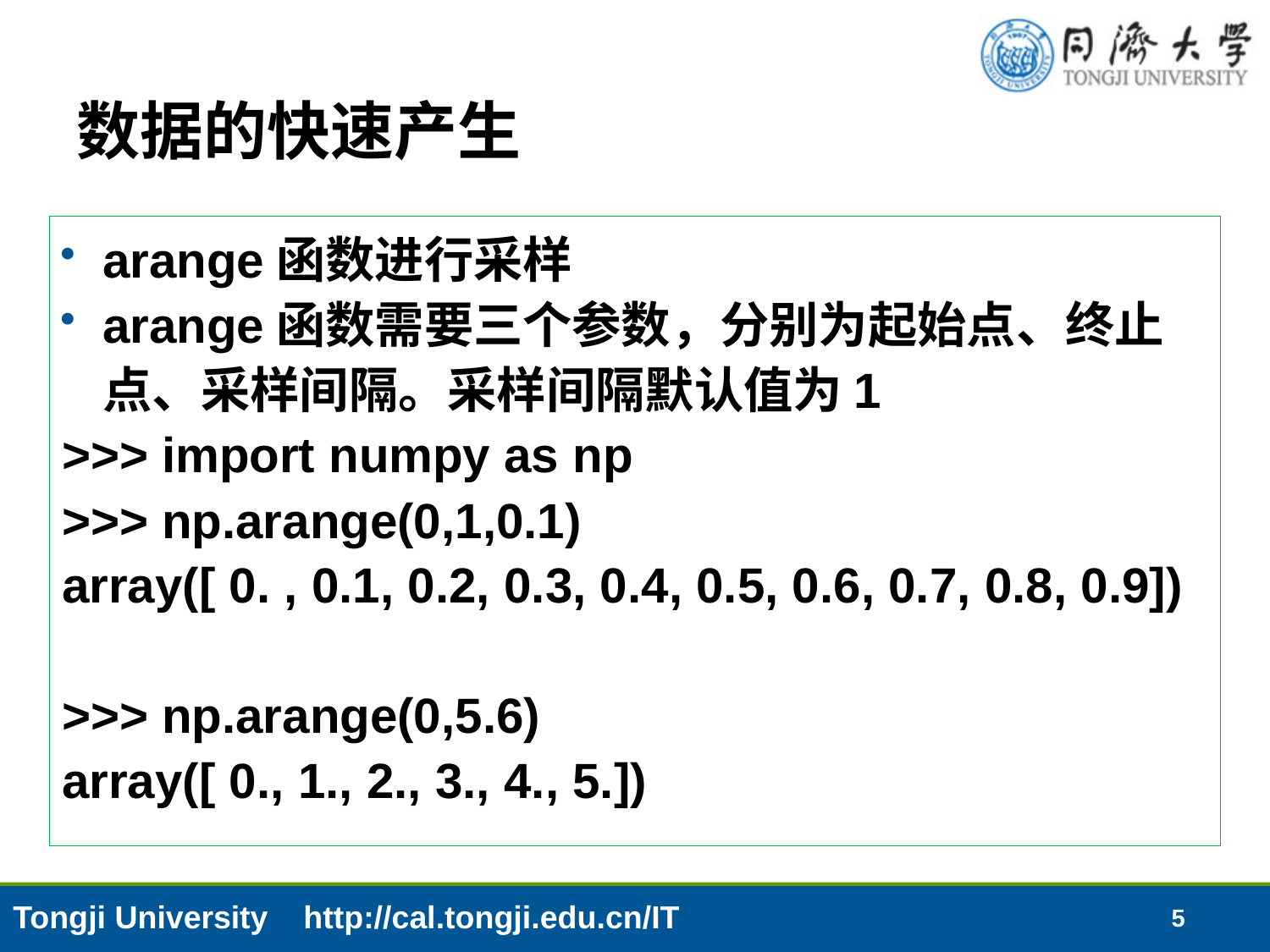

# 数据的快速产生
arange函数进行采样
arange函数需要三个参数，分别为起始点、终止点、采样间隔。采样间隔默认值为1
>>> import numpy as np
>>> np.arange(0,1,0.1)
array([ 0. , 0.1, 0.2, 0.3, 0.4, 0.5, 0.6, 0.7, 0.8, 0.9])

>>> np.arange(0,5.6)
array([ 0., 1., 2., 3., 4., 5.])